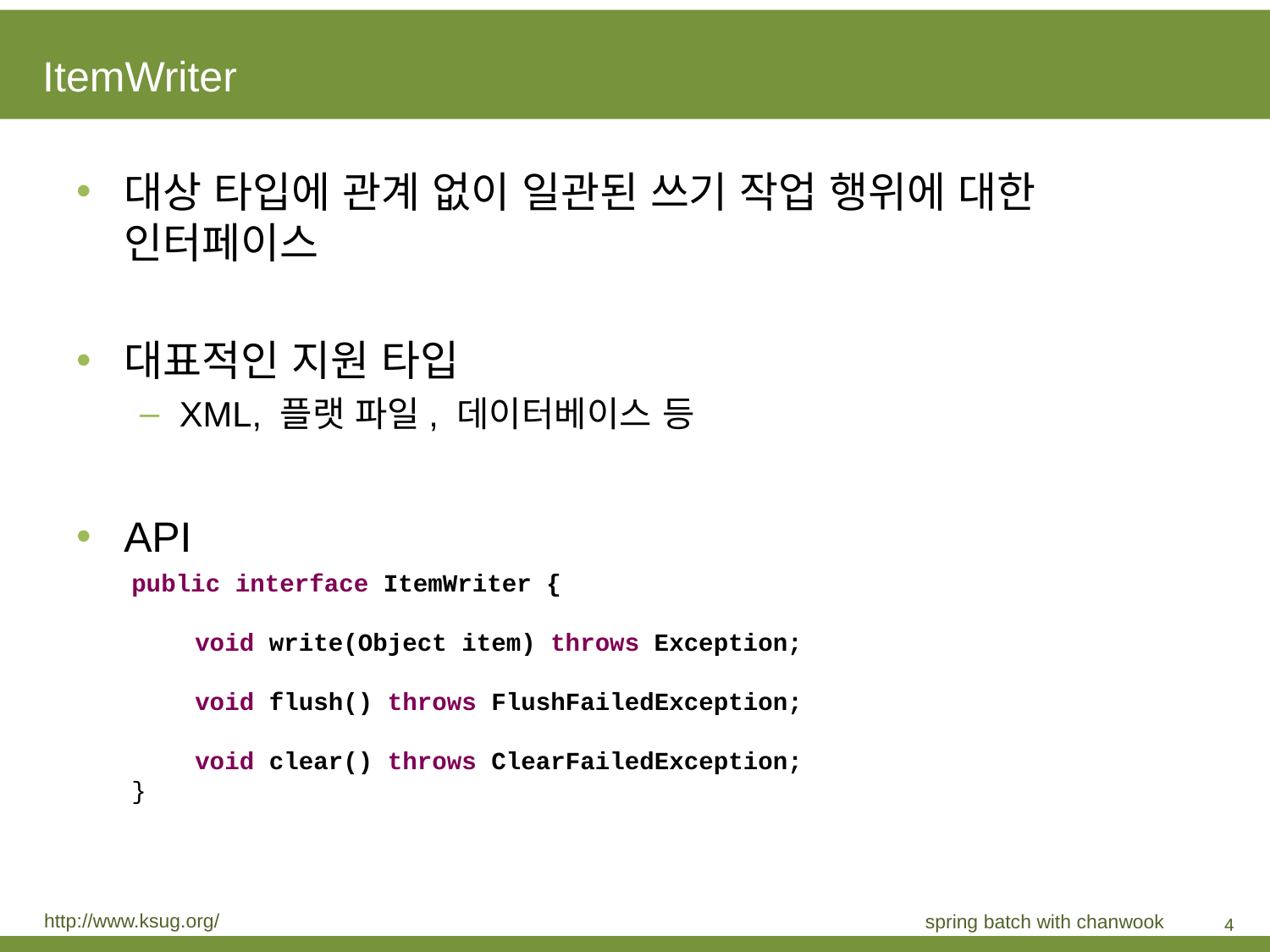

# ItemWriter
대상 타입에 관계 없이 일관된 쓰기 작업 행위에 대한 인터페이스

대표적인 지원 타입
XML, 플랫 파일, 데이터베이스 등

API
public interface ItemWriter {

void write(Object item) throws Exception;

void flush() throws FlushFailedException;

void clear() throws ClearFailedException;
}
http://www.ksug.org/
spring batch with chanwook
4